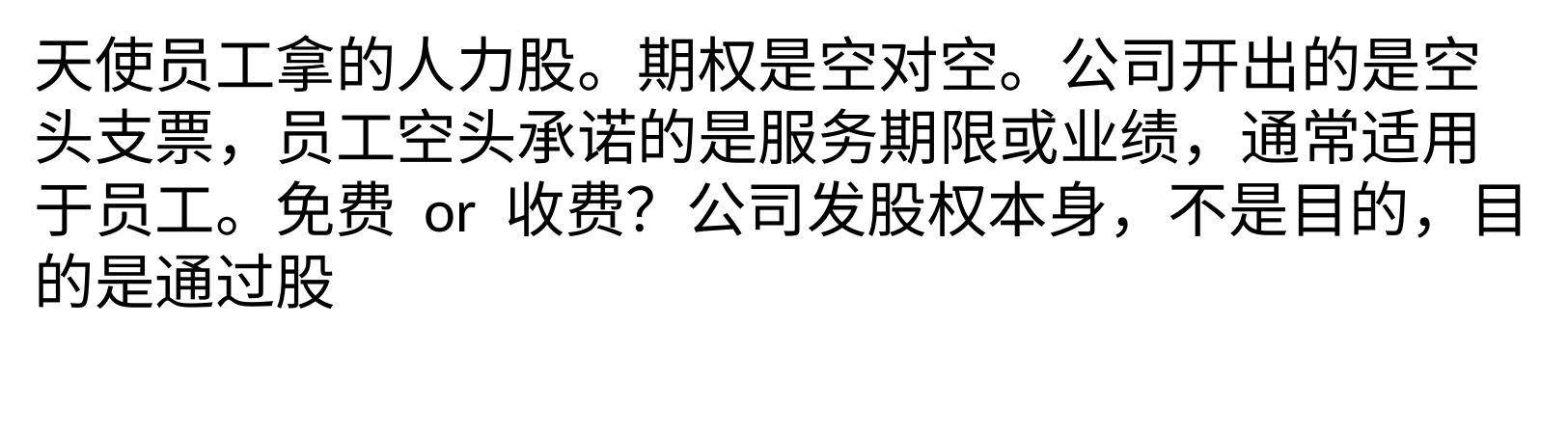

天使员工拿的人力股。期权是空对空。公司开出的是空头支票，员工空头承诺的是服务期限或业绩，通常适用于员工。免费 or 收费？公司发股权本身，不是目的，目的是通过股